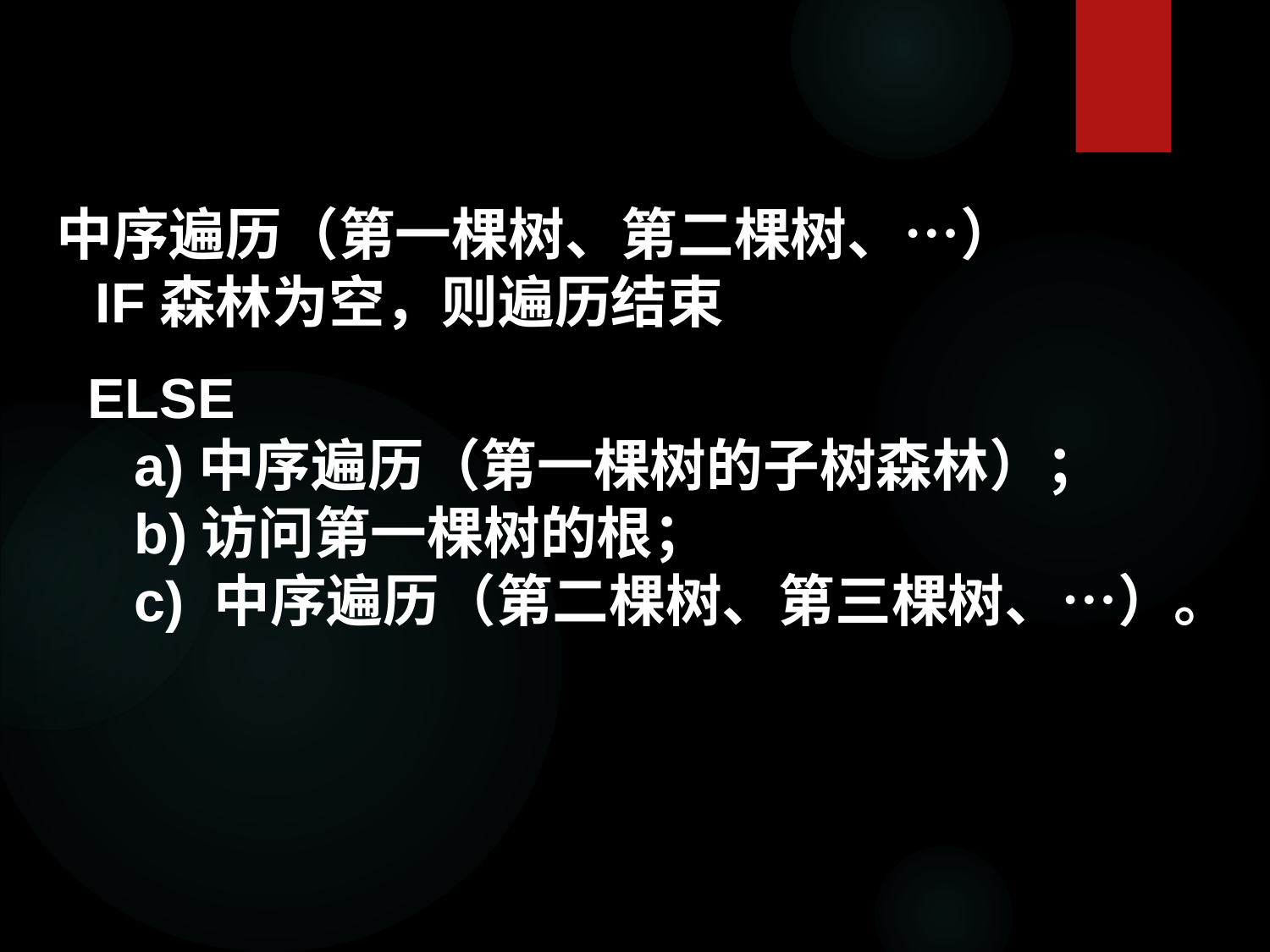

中序遍历（第一棵树、第二棵树、…）
  IF森林为空，则遍历结束
  ELSE
     a)中序遍历（第一棵树的子树森林）；
     b)访问第一棵树的根；
     c) 中序遍历（第二棵树、第三棵树、…）。